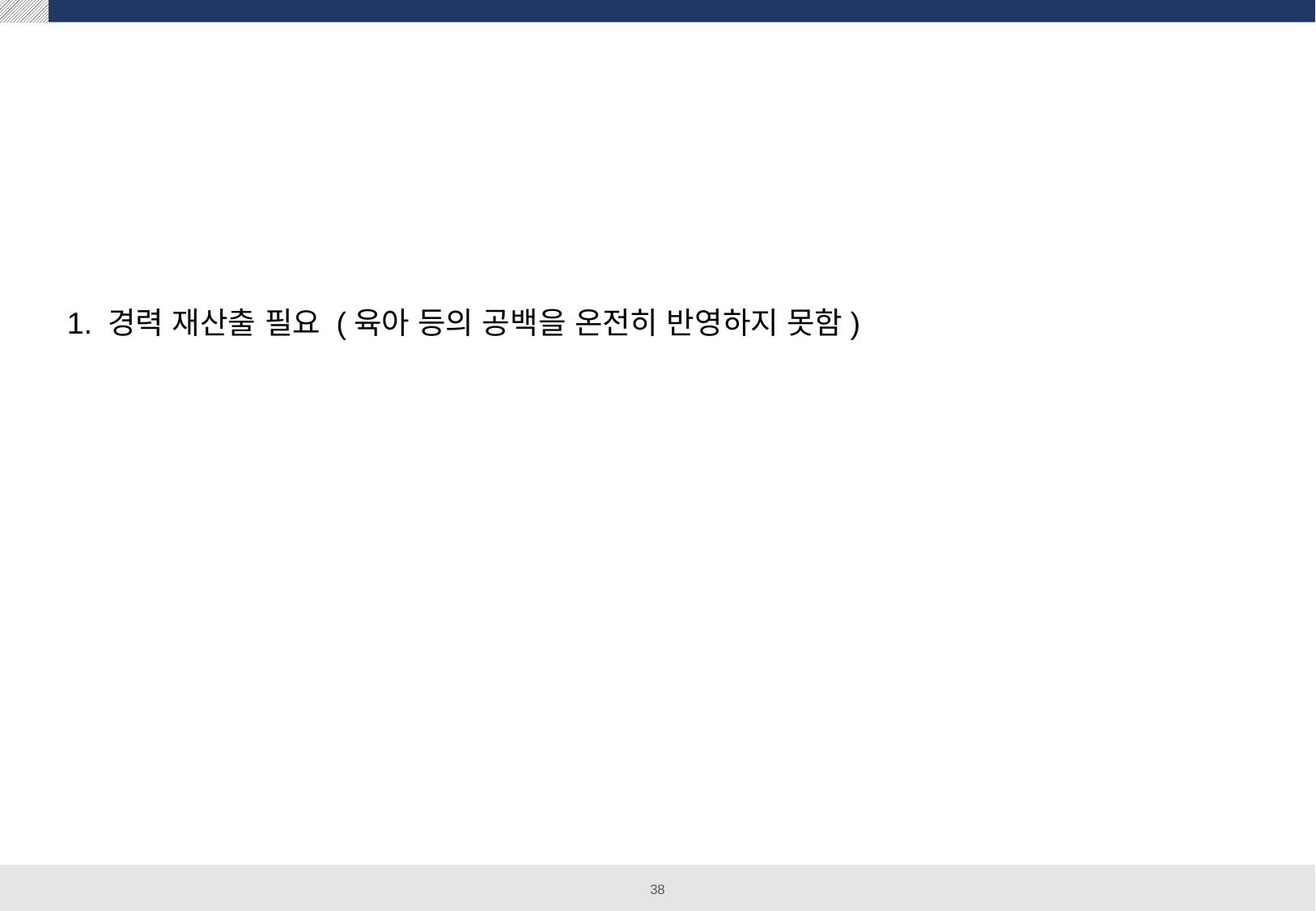

#

1. 경력 재산출 필요 (육아 등의 공백을 온전히 반영하지 못함)